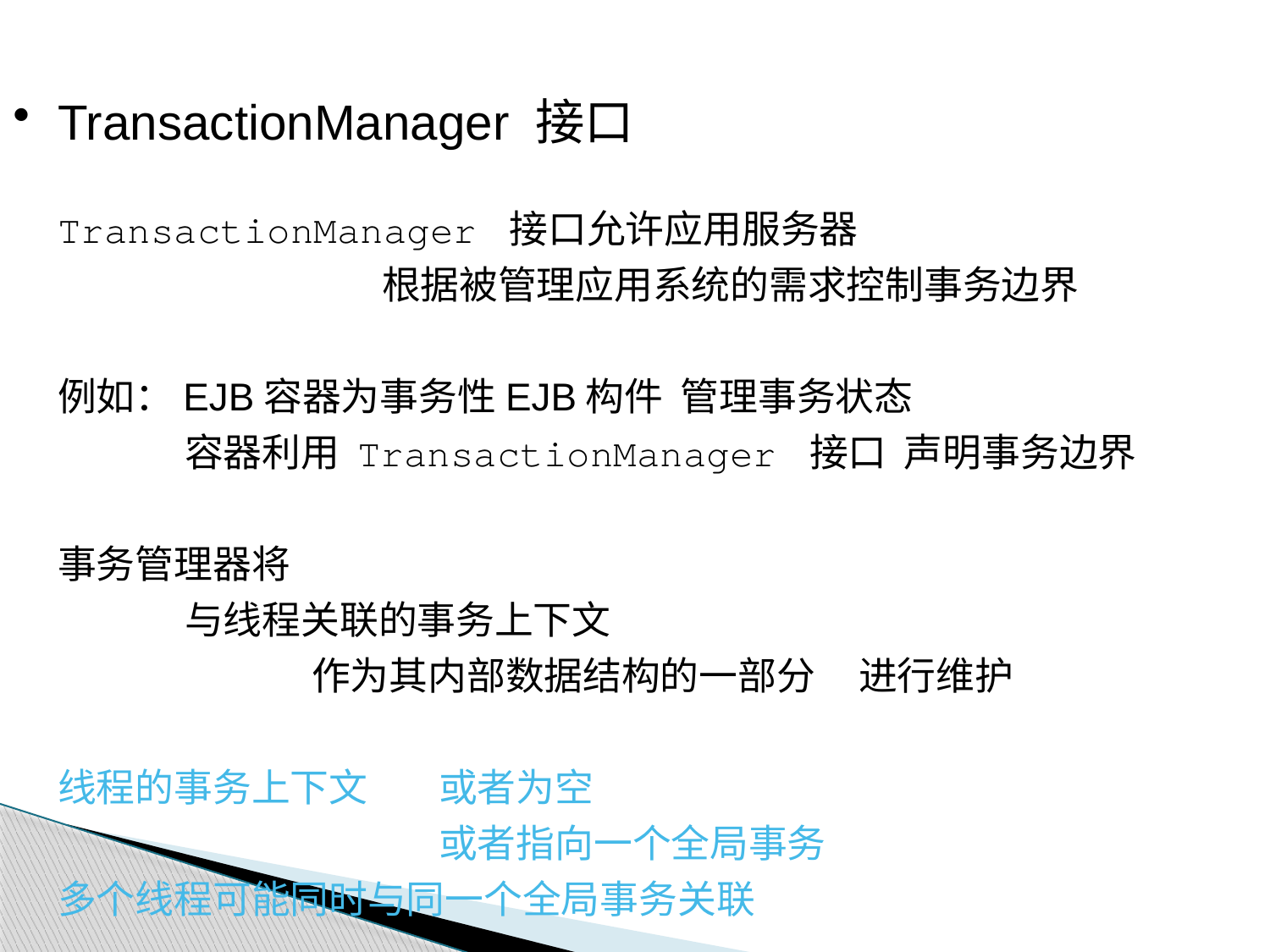

TransactionManager 接口
TransactionManager 接口允许应用服务器
		       根据被管理应用系统的需求控制事务边界

例如：EJB容器为事务性EJB构件  管理事务状态
	容器利用 TransactionManager 接口  声明事务边界

事务管理器将
	与线程关联的事务上下文
		作为其内部数据结构的一部分     进行维护

线程的事务上下文	或者为空
			或者指向一个全局事务
多个线程可能同时与同一个全局事务关联